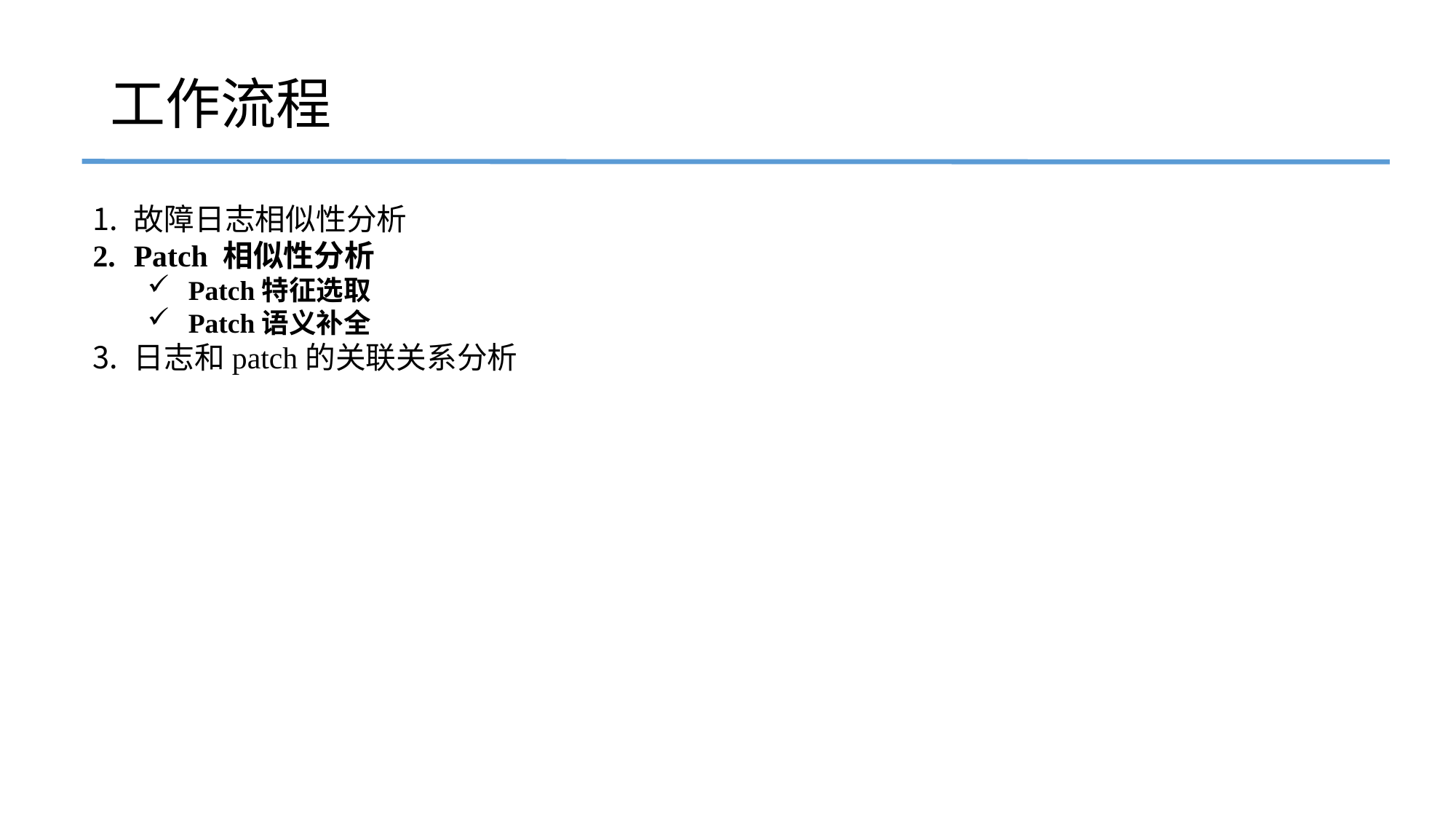

# 工作流程
故障日志相似性分析
Patch 相似性分析
Patch特征选取
Patch语义补全
日志和patch的关联关系分析